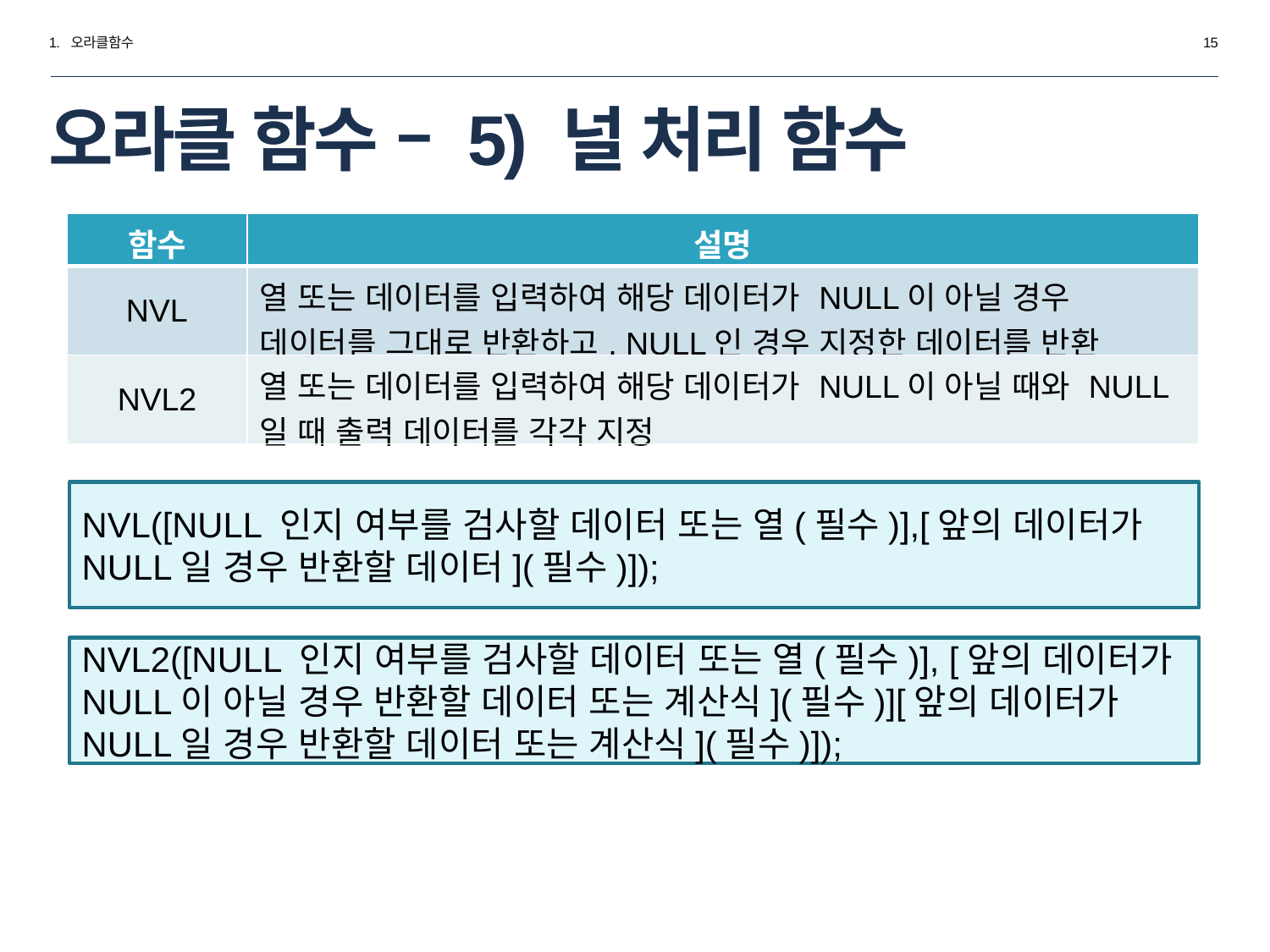

1.  오라클함수
15
# 오라클 함수 – 5) 널 처리 함수
| 함수 | 설명 |
| --- | --- |
| NVL | 열 또는 데이터를 입력하여 해당 데이터가 NULL이 아닐 경우 데이터를 그대로 반환하고, NULL인 경우 지정한 데이터를 반환 |
| NVL2 | 열 또는 데이터를 입력하여 해당 데이터가 NULL이 아닐 때와 NULL일 때 출력 데이터를 각각 지정 |
NVL([NULL 인지 여부를 검사할 데이터 또는 열(필수)],[앞의 데이터가 NULL일 경우 반환할 데이터](필수)]);
NVL2([NULL 인지 여부를 검사할 데이터 또는 열(필수)], [앞의 데이터가 NULL이 아닐 경우 반환할 데이터 또는 계산식](필수)][앞의 데이터가 NULL일 경우 반환할 데이터 또는 계산식](필수)]);